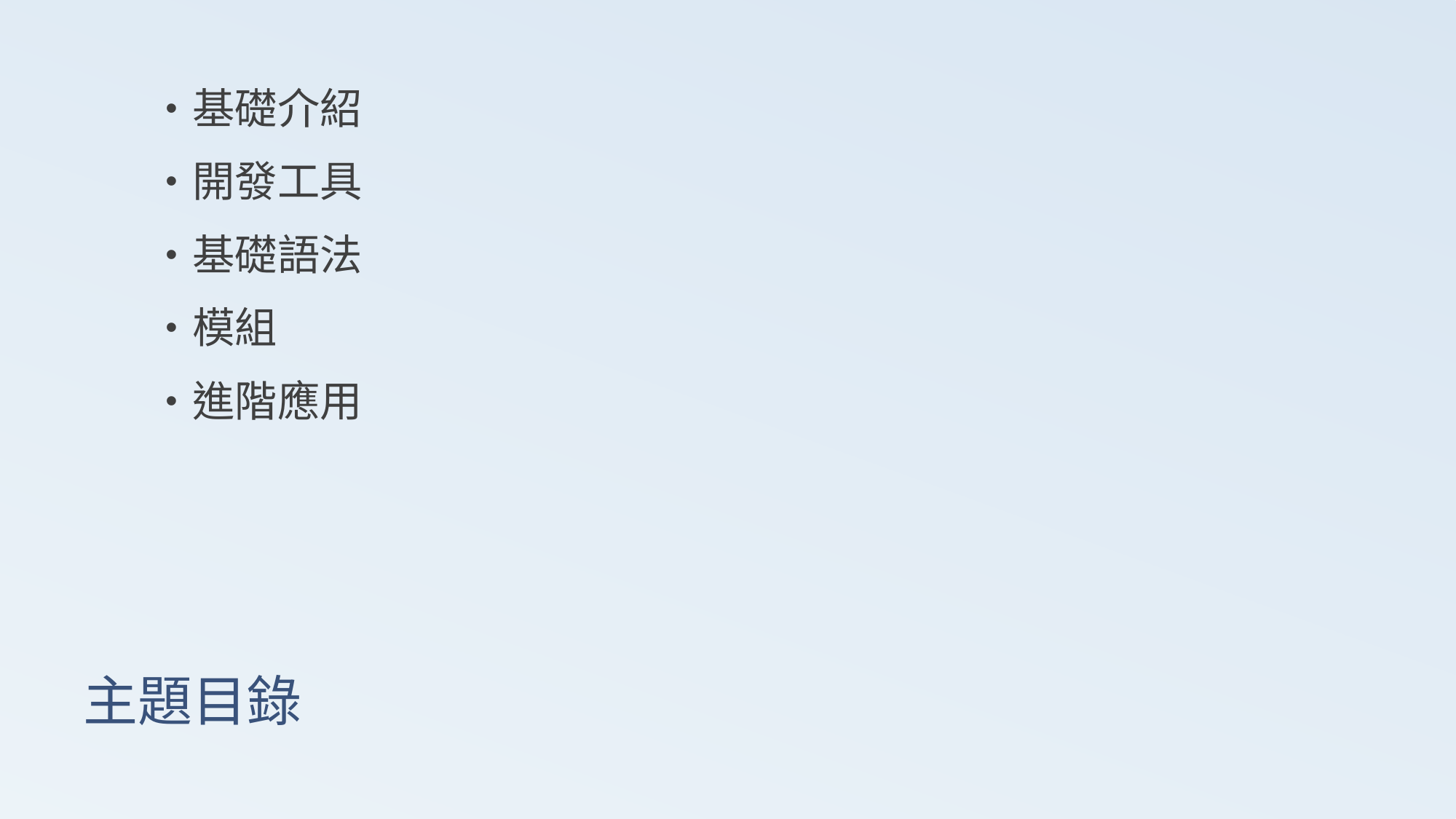

基礎介紹
開發工具
基礎語法
模組
進階應用
# 主題目錄